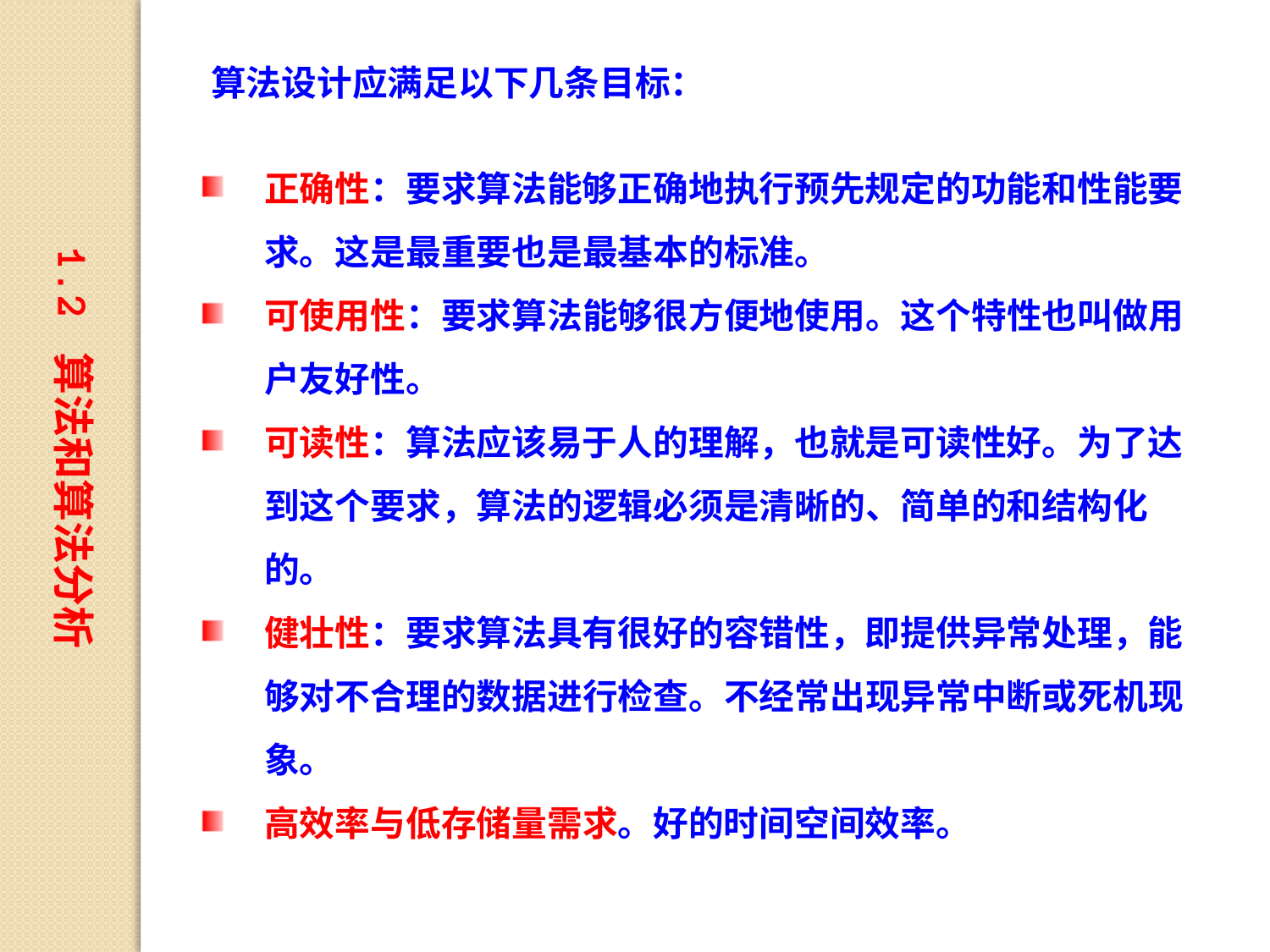

算法设计应满足以下几条目标：
正确性：要求算法能够正确地执行预先规定的功能和性能要求。这是最重要也是最基本的标准。
可使用性：要求算法能够很方便地使用。这个特性也叫做用户友好性。
可读性：算法应该易于人的理解，也就是可读性好。为了达到这个要求，算法的逻辑必须是清晰的、简单的和结构化的。
健壮性：要求算法具有很好的容错性，即提供异常处理，能够对不合理的数据进行检查。不经常出现异常中断或死机现象。
高效率与低存储量需求。好的时间空间效率。

1.2 算法和算法分析